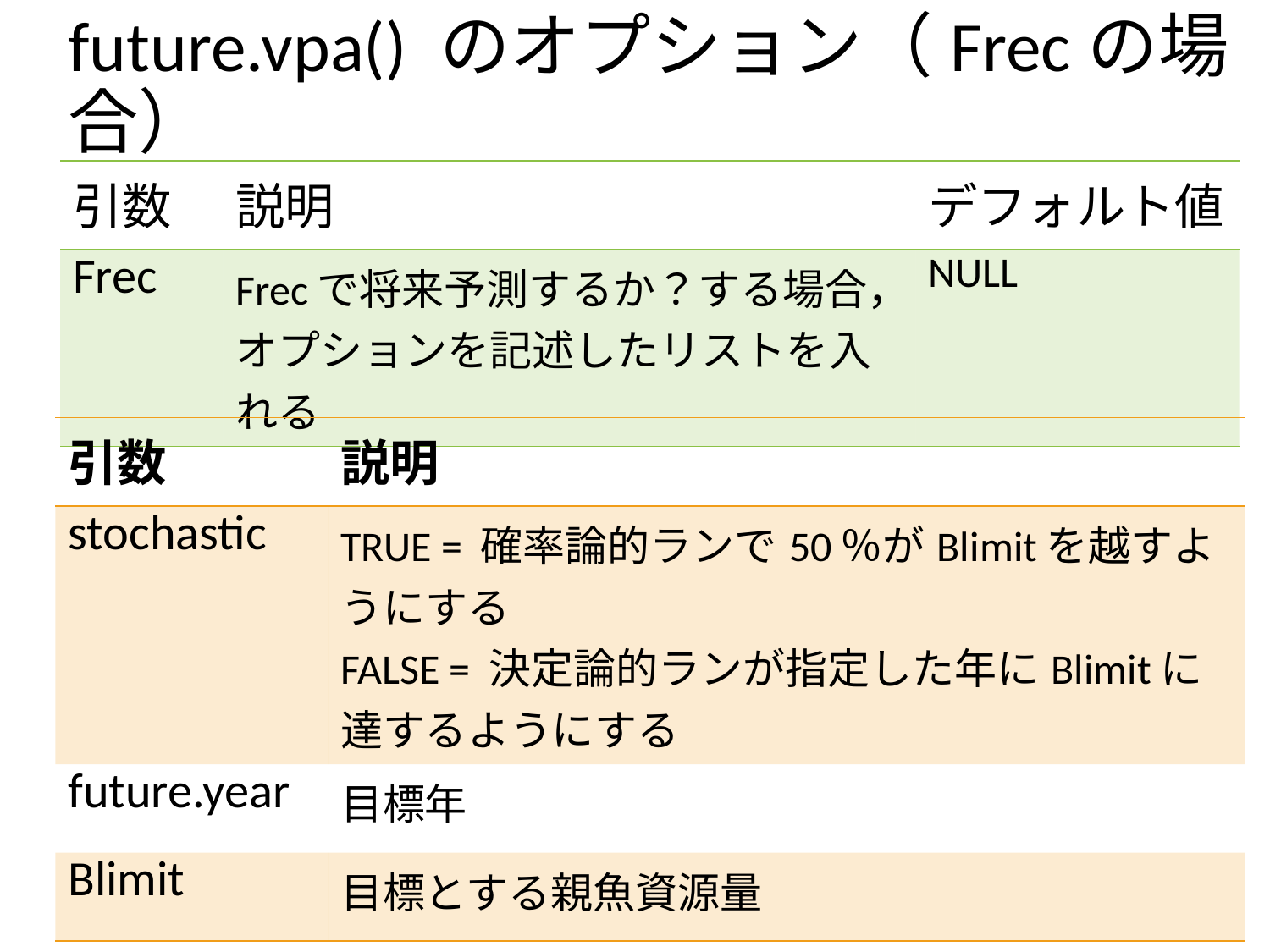

# future.vpa() のオプション（Frecの場合）
| 引数 | 説明 | デフォルト値 |
| --- | --- | --- |
| Frec | Frecで将来予測するか？する場合，オプションを記述したリストを入れる | NULL |
| 引数 | 説明 |
| --- | --- |
| stochastic | TRUE = 確率論的ランで50％がBlimitを越すようにする FALSE = 決定論的ランが指定した年にBlimitに達するようにする |
| future.year | 目標年 |
| Blimit | 目標とする親魚資源量 |